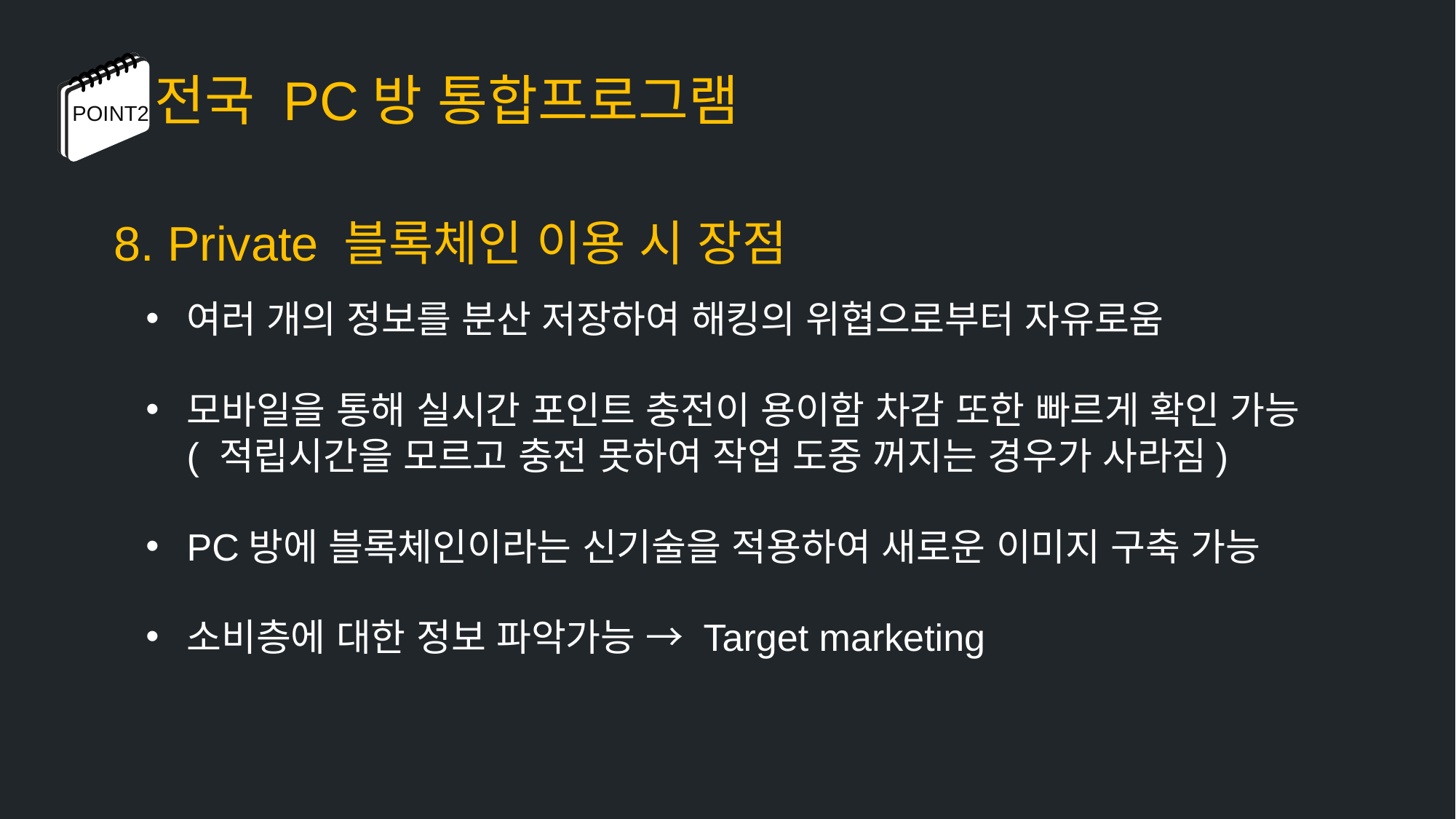

전국 PC방 통합프로그램

POINT2
8. Private 블록체인 이용 시 장점
여러 개의 정보를 분산 저장하여 해킹의 위협으로부터 자유로움

모바일을 통해 실시간 포인트 충전이 용이함 차감 또한 빠르게 확인 가능 ( 적립시간을 모르고 충전 못하여 작업 도중 꺼지는 경우가 사라짐)

PC방에 블록체인이라는 신기술을 적용하여 새로운 이미지 구축 가능

소비층에 대한 정보 파악가능 → Target marketing
▲기타